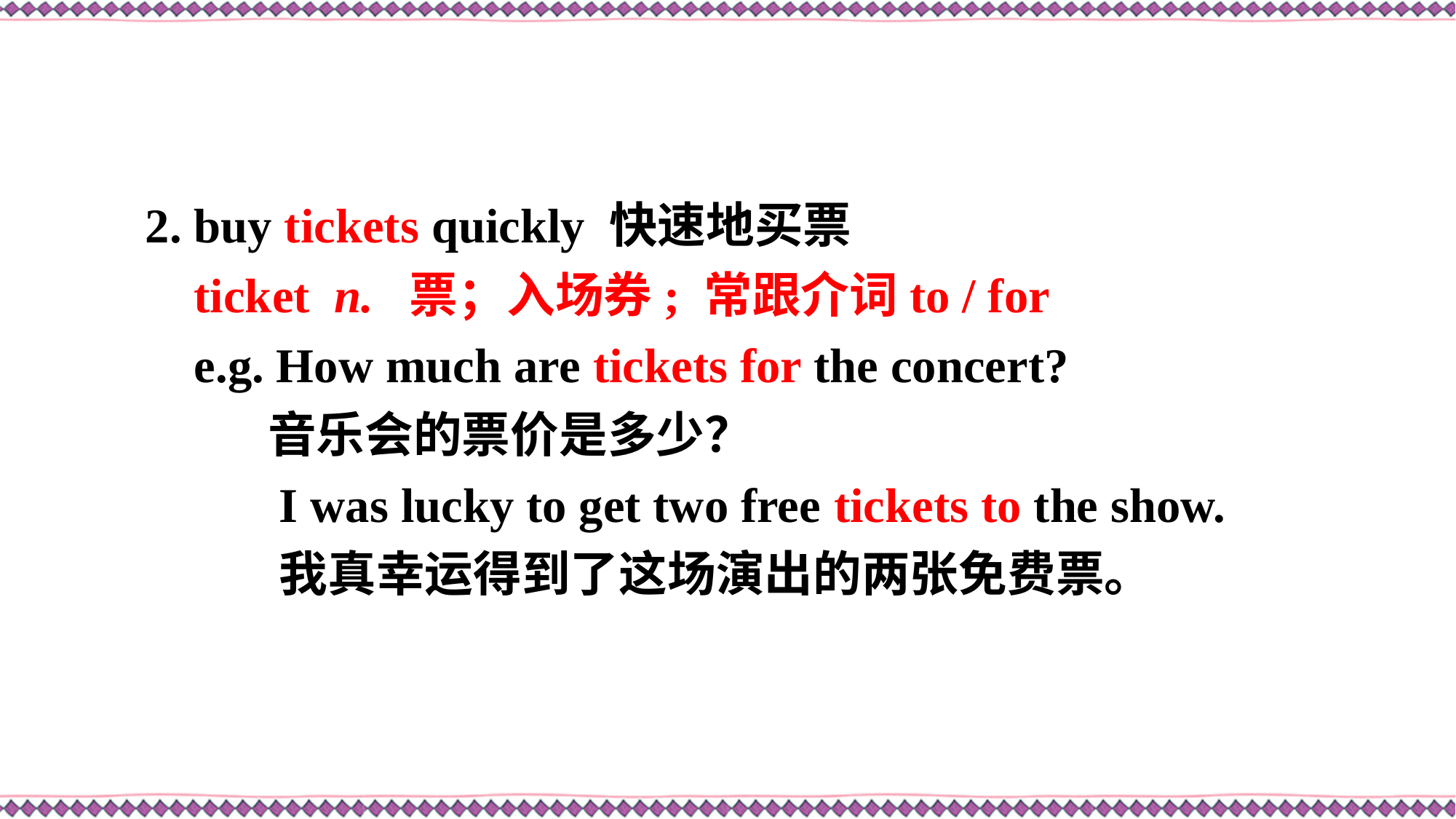

2. buy tickets quickly 快速地买票
    ticket  n.  票；入场券; 常跟介词to / for
    e.g. How much are tickets for the concert?
          音乐会的票价是多少？
           I was lucky to get two free tickets to the show.
           我真幸运得到了这场演出的两张免费票。